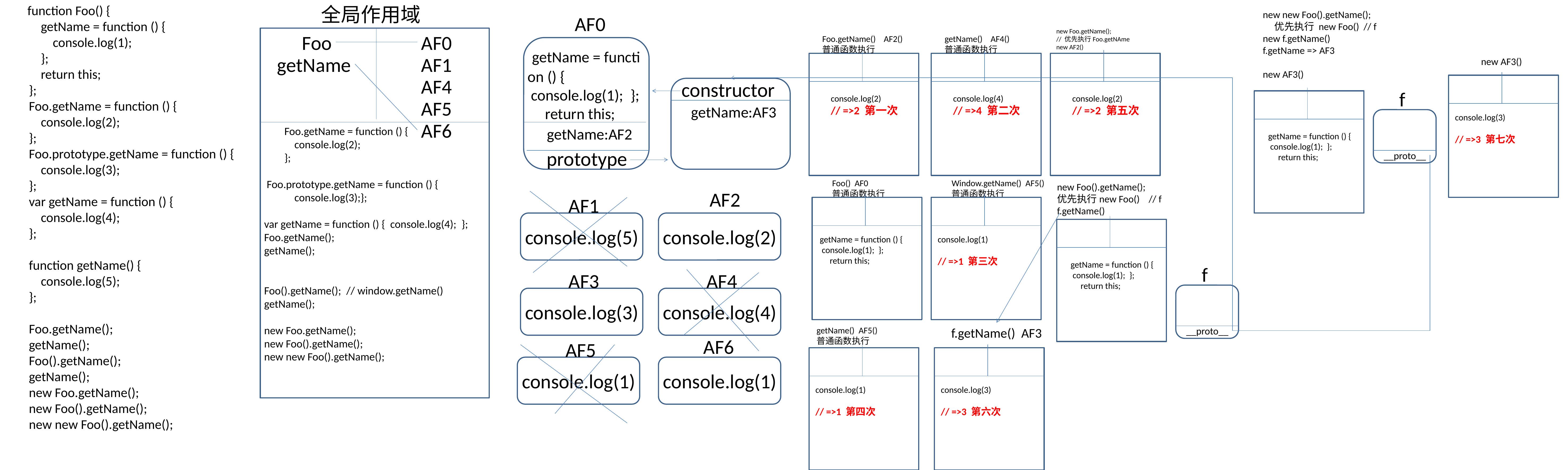

function Foo() {
            getName = function () {
                console.log(1);
            };
            return this;
        };
        Foo.getName = function () {
            console.log(2);
        };
        Foo.prototype.getName = function () {
            console.log(3);
        };
        var getName = function () {
            console.log(4);
        };
        function getName() {
            console.log(5);
        };
        Foo.getName();
        getName();
        Foo().getName();
        getName();
        new Foo.getName();
        new Foo().getName();
        new new Foo().getName();

全局作用域
new new Foo().getName();
    优先执行 new Foo()  // f
new f.getName()
f.getName => AF3

new AF3()

AF0
new Foo.getName();
// 优先执行Foo.getNAme
new AF2()

Foo
AF0
Foo.getName()    AF2()
普通函数执行
getName()    AF4()
普通函数执行

 getName = function () {
 console.log(1);  };
     return this;
getName
AF1

new AF3()
AF4
constructor

f
console.log(2)
// =>2 第一次
console.log(4)
// =>4 第二次
console.log(2)
// =>2 第五次

AF5
getName:AF3

console.log(3)

// =>3 第七次
AF6
        Foo.getName = function () {
            console.log(2);
        };

 Foo.prototype.getName = function () {
            console.log(3);};

var getName = function () {  console.log(4);  };
Foo.getName();
getName();

Foo().getName();  // window.getName()
getName();

new Foo.getName();
new Foo().getName();
new new Foo().getName();
getName:AF2
getName = function () {
 console.log(1);  };
     return this;
prototype
__proto__
Foo()  AF0
普通函数执行
Window.getName()  AF5()
普通函数执行
new Foo().getName();
优先执行new Foo()    // f
f.getName()
AF2
AF1

console.log(5)
console.log(2)
getName = function () {
 console.log(1);  };
     return this;
console.log(1)

// =>1 第三次
getName = function () {
 console.log(1);  };
     return this;
f
AF3
AF4

console.log(3)
console.log(4)
getName()  AF5()
普通函数执行
f.getName()  AF3

__proto__
AF6
AF5

console.log(1)
console.log(1)
console.log(1)

// =>1 第四次
console.log(3)

// =>3 第六次